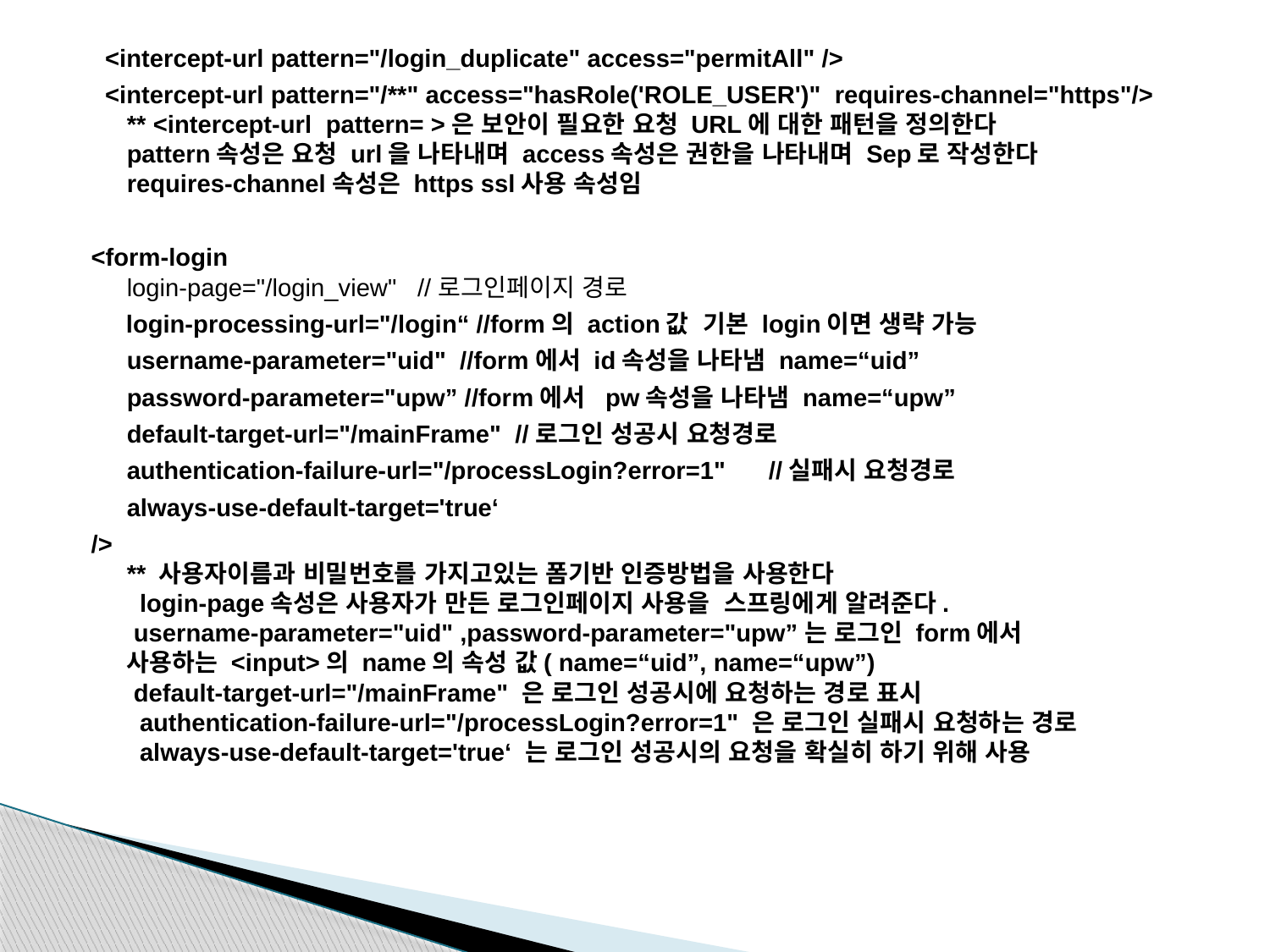

<intercept-url pattern="/login_duplicate" access="permitAll" />
  <intercept-url pattern="/**" access="hasRole('ROLE_USER')"  requires-channel="https"/>
** <intercept-url  pattern= >은 보안이 필요한 요청 URL에 대한 패턴을 정의한다
pattern속성은 요청 url을 나타내며 access속성은 권한을 나타내며 Sep로 작성한다
requires-channel속성은 https ssl사용 속성임

<form-login
login-page="/login_view"   //로그인페이지 경로
     login-processing-url="/login“ //form의 action값  기본 login이면 생략 가능
	username-parameter="uid"  //form에서 id속성을 나타냄 name=“uid”
	password-parameter="upw” //form에서  pw속성을 나타냄 name=“upw”
	default-target-url="/mainFrame"  //로그인 성공시 요청경로
	authentication-failure-url="/processLogin?error=1"	 //실패시 요청경로
	always-use-default-target='true‘
/>
** 사용자이름과 비밀번호를 가지고있는 폼기반 인증방법을 사용한다
 login-page속성은 사용자가 만든 로그인페이지 사용을  스프링에게 알려준다.
 username-parameter="uid" ,password-parameter="upw”는 로그인 form에서
사용하는 <input>의 name의 속성 값( name=“uid”, name=“upw”)
 default-target-url="/mainFrame" 은 로그인 성공시에 요청하는 경로 표시
 authentication-failure-url="/processLogin?error=1" 은 로그인 실패시 요청하는 경로
 always-use-default-target='true‘ 는 로그인 성공시의 요청을 확실히 하기 위해 사용